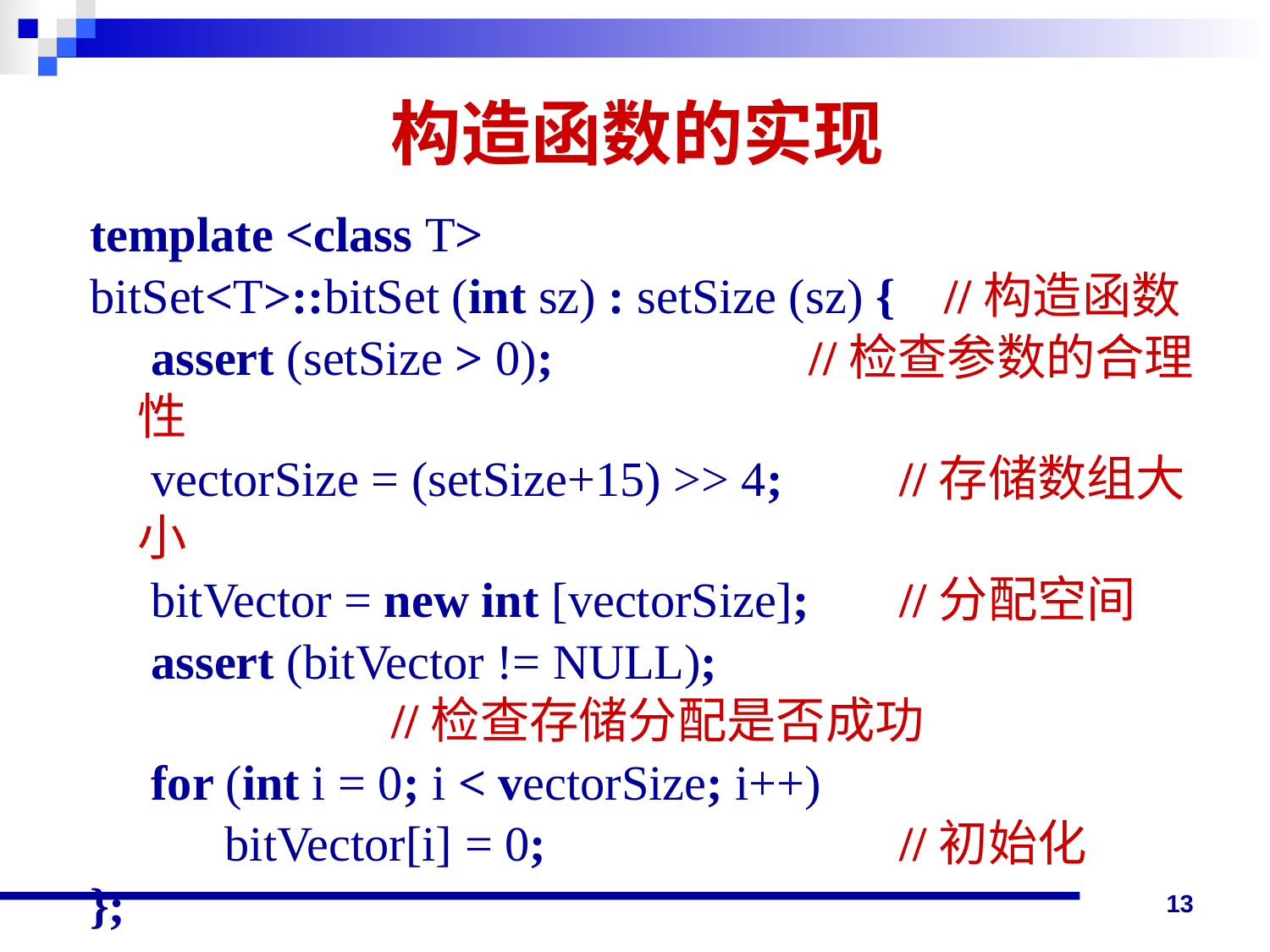

# 构造函数的实现
template <class T>
bitSet<T>::bitSet (int sz) : setSize (sz) {    //构造函数
     assert (setSize > 0);		   //检查参数的合理性
     vectorSize = (setSize+15) >> 4;	//存储数组大小
     bitVector = new int [vectorSize];	//分配空间
     assert (bitVector != NULL);						//检查存储分配是否成功
     for (int i = 0; i < vectorSize; i++)
           bitVector[i] = 0;			//初始化
};
13